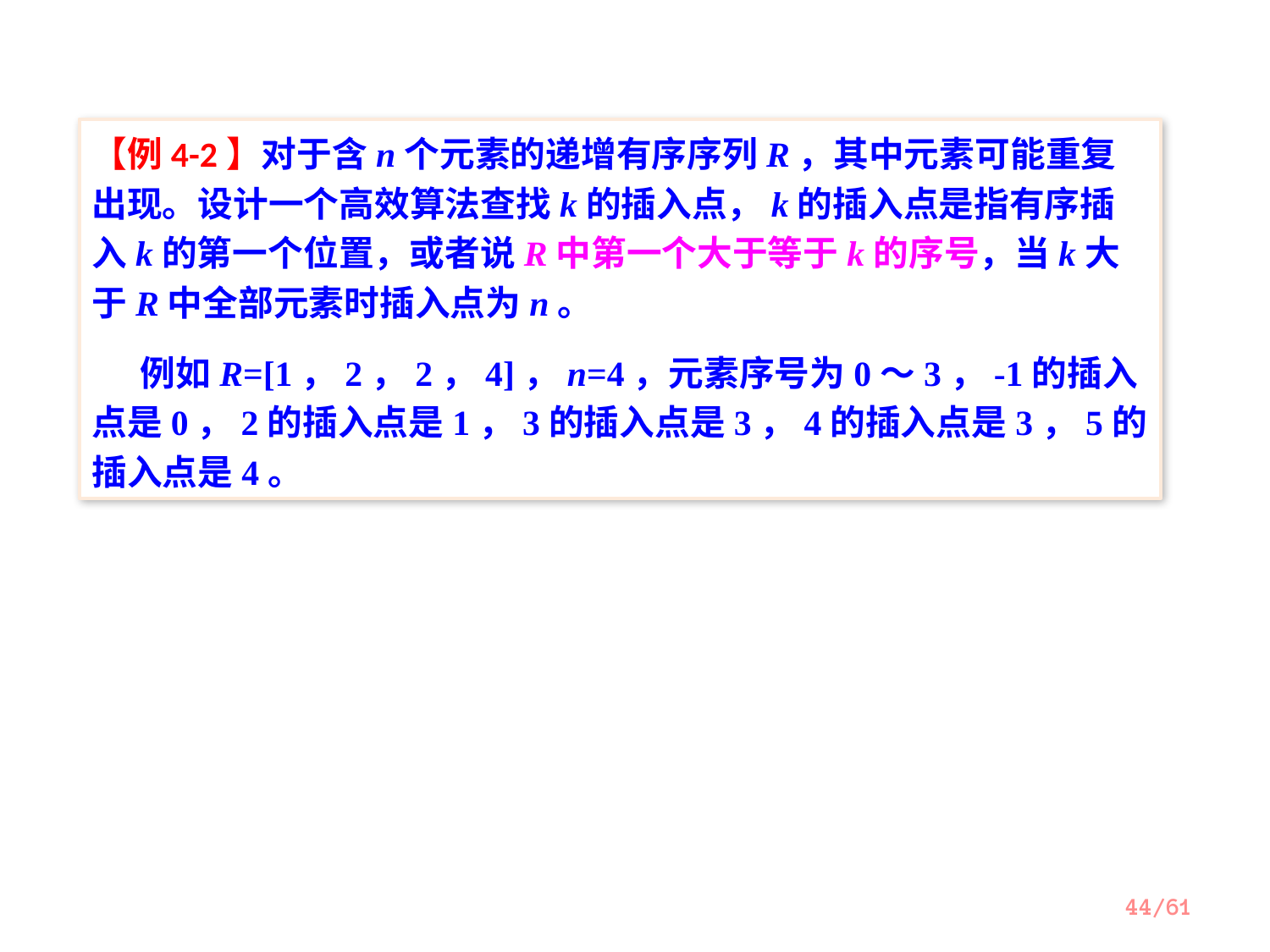

【例4-2】对于含n个元素的递增有序序列R，其中元素可能重复出现。设计一个高效算法查找k的插入点，k的插入点是指有序插入k的第一个位置，或者说R中第一个大于等于k的序号，当k大于R中全部元素时插入点为n。
     例如R=[1，2，2，4]，n=4，元素序号为0～3，-1的插入点是0，2的插入点是1，3的插入点是3，4的插入点是3，5的插入点是4。
44/61